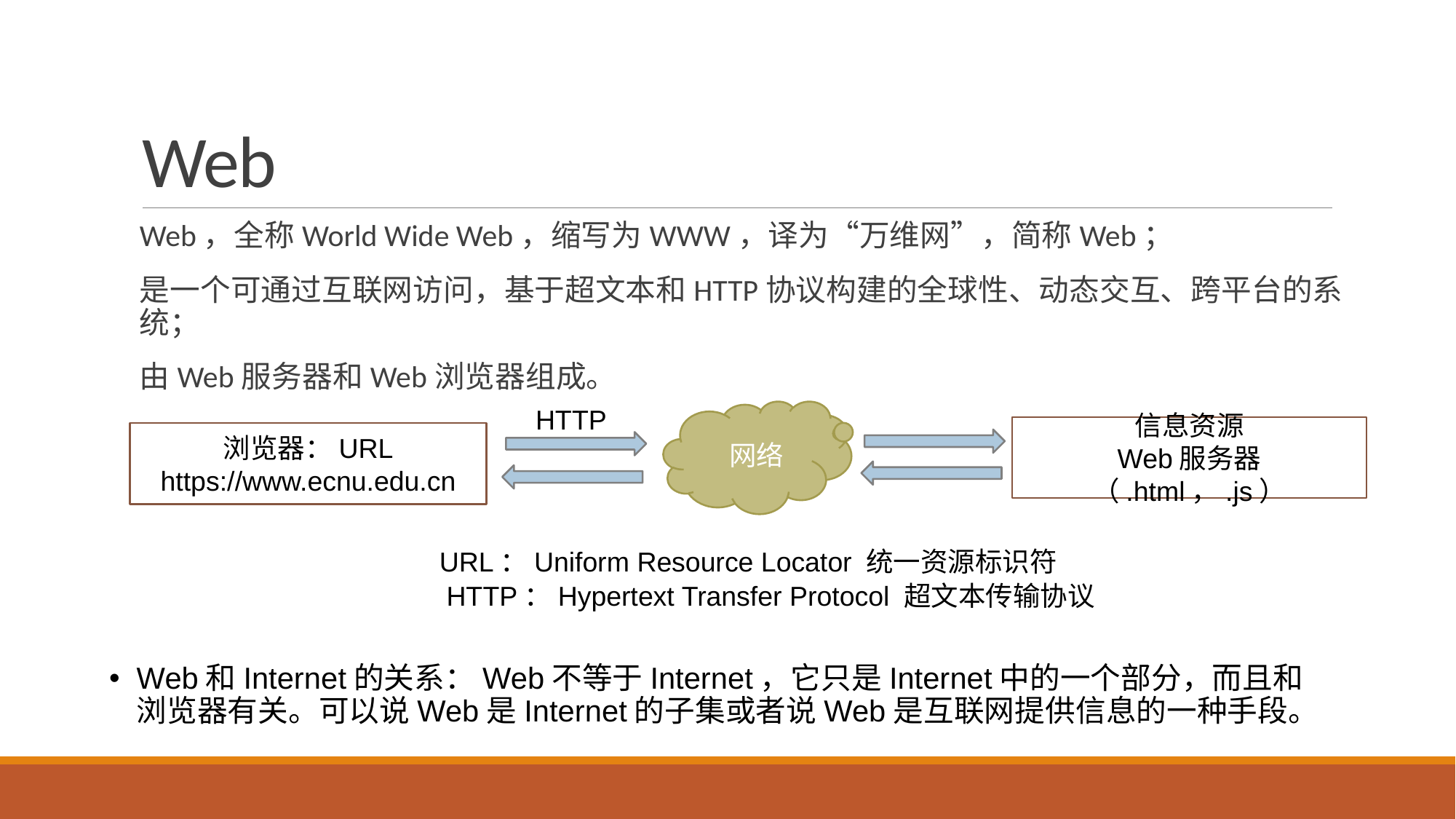

# Web
Web，全称World Wide Web，缩写为WWW，译为“万维网”，简称Web；
是一个可通过互联网访问，基于超文本和HTTP协议构建的全球性、动态交互、跨平台的系统；
由Web服务器和Web浏览器组成。

HTTP

信息资源
Web服务器（.html，.js）
浏览器：URL
https://www.ecnu.edu.cn

网络

URL：Uniform Resource Locator 统一资源标识符
HTTP：Hypertext Transfer Protocol 超文本传输协议
Web和Internet的关系：Web不等于Internet，它只是Internet中的一个部分，而且和浏览器有关。可以说Web是Internet的子集或者说Web是互联网提供信息的一种手段。